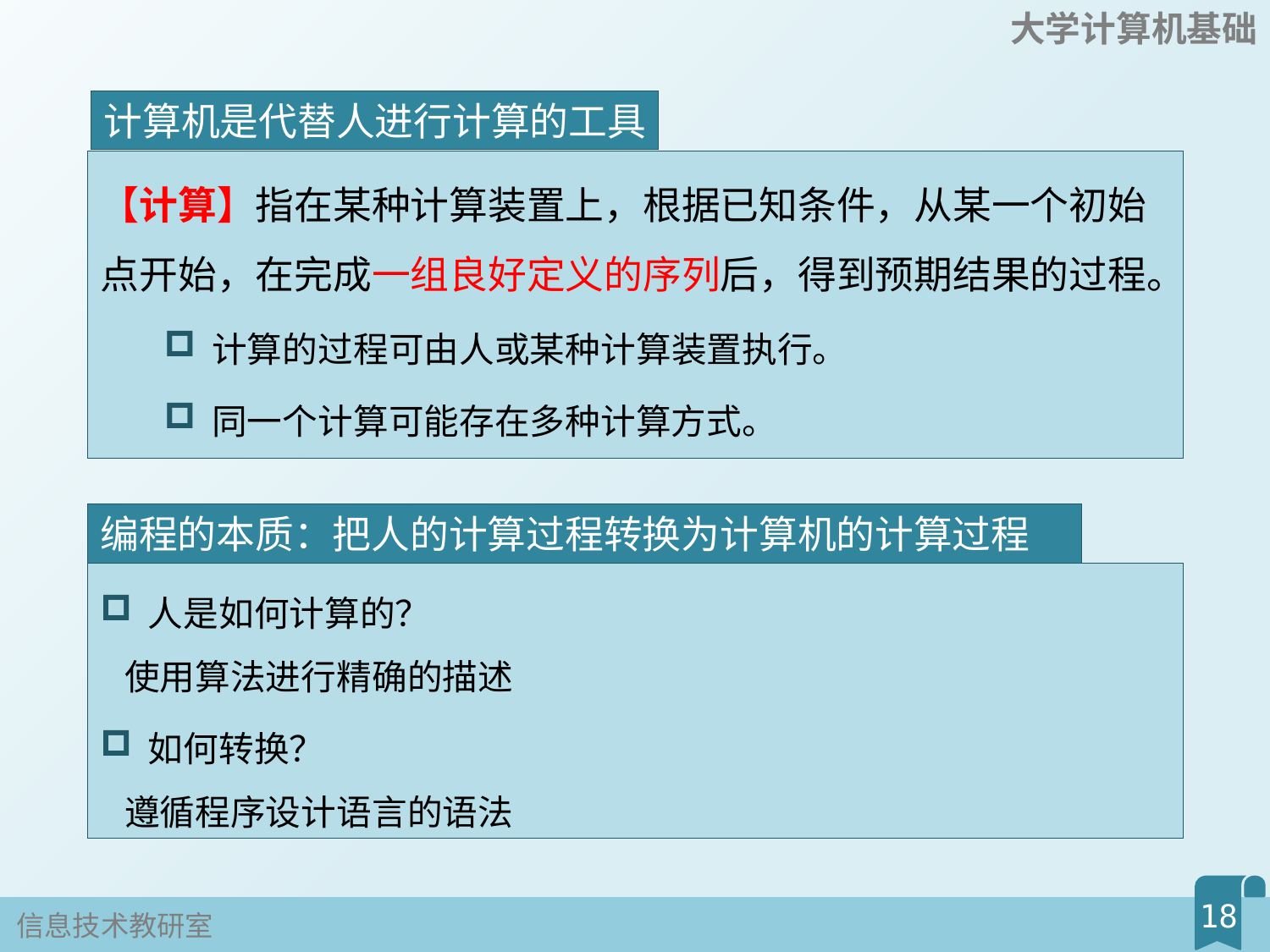

计算机是代替人进行计算的工具
【计算】指在某种计算装置上，根据已知条件，从某一个初始点开始，在完成一组良好定义的序列后，得到预期结果的过程。
计算的过程可由人或某种计算装置执行。
同一个计算可能存在多种计算方式。
编程的本质：把人的计算过程转换为计算机的计算过程
人是如何计算的？
  使用算法进行精确的描述
如何转换？
  遵循程序设计语言的语法
18